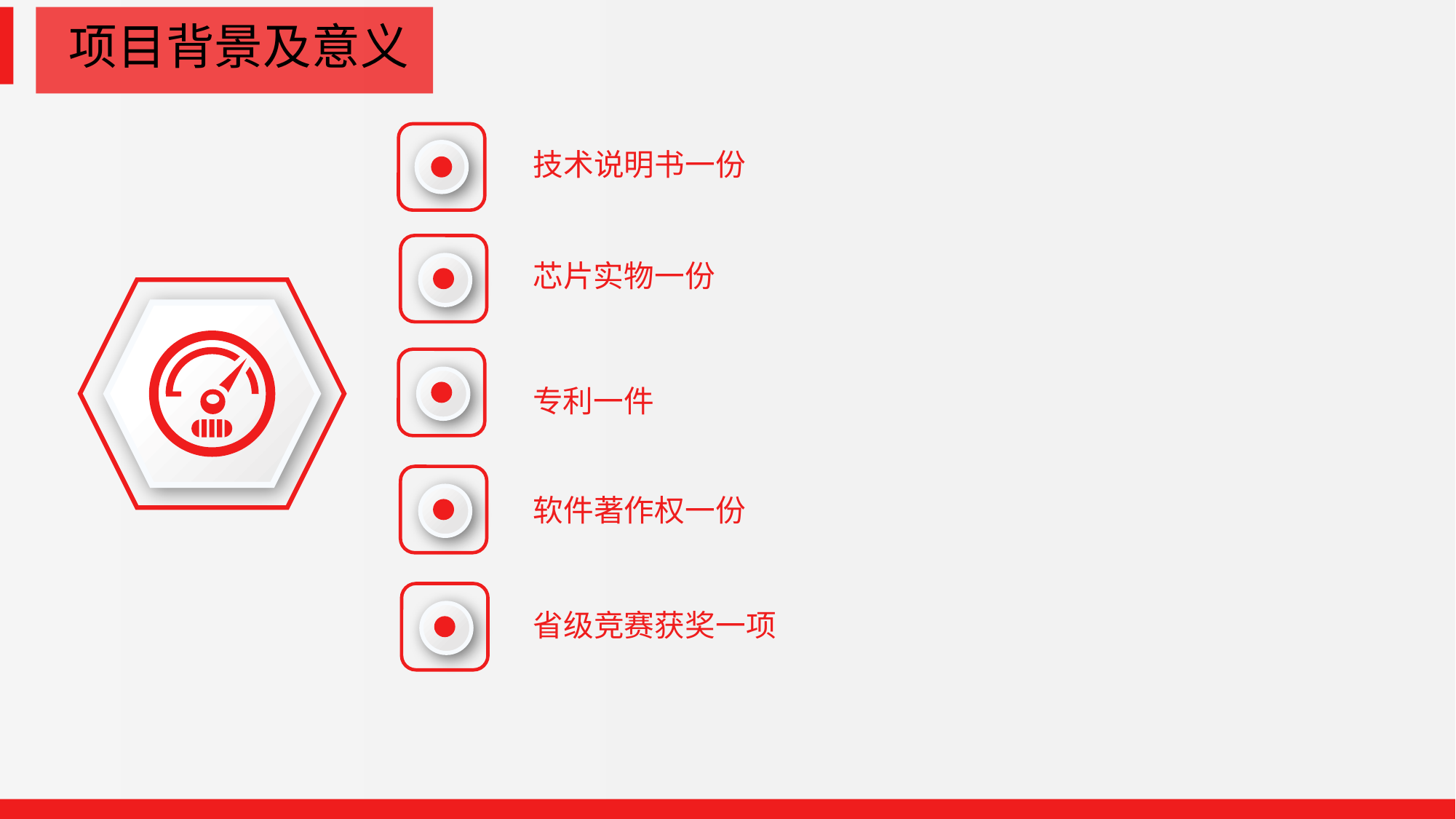

项目背景及意义

技术说明书一份

芯片实物一份

专利一件

软件著作权一份

省级竞赛获奖一项